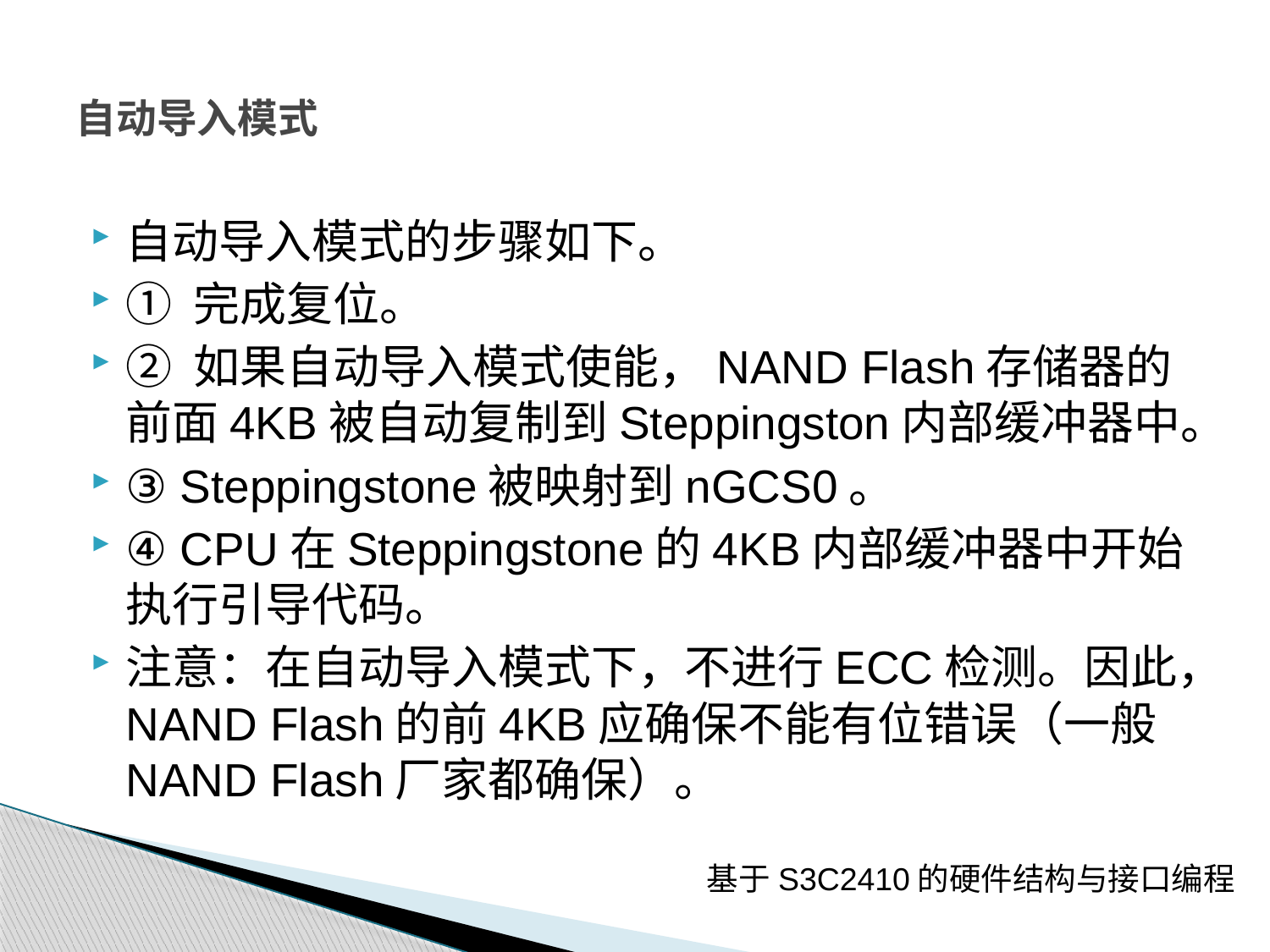

# 自动导入模式
自动导入模式的步骤如下。
① 完成复位。
② 如果自动导入模式使能，NAND Flash存储器的前面4KB被自动复制到Steppingston内部缓冲器中。
③ Steppingstone被映射到nGCS0。
④ CPU在Steppingstone的4KB内部缓冲器中开始执行引导代码。
注意：在自动导入模式下，不进行ECC检测。因此，NAND Flash的前4KB应确保不能有位错误（一般NAND Flash厂家都确保）。
基于S3C2410的硬件结构与接口编程